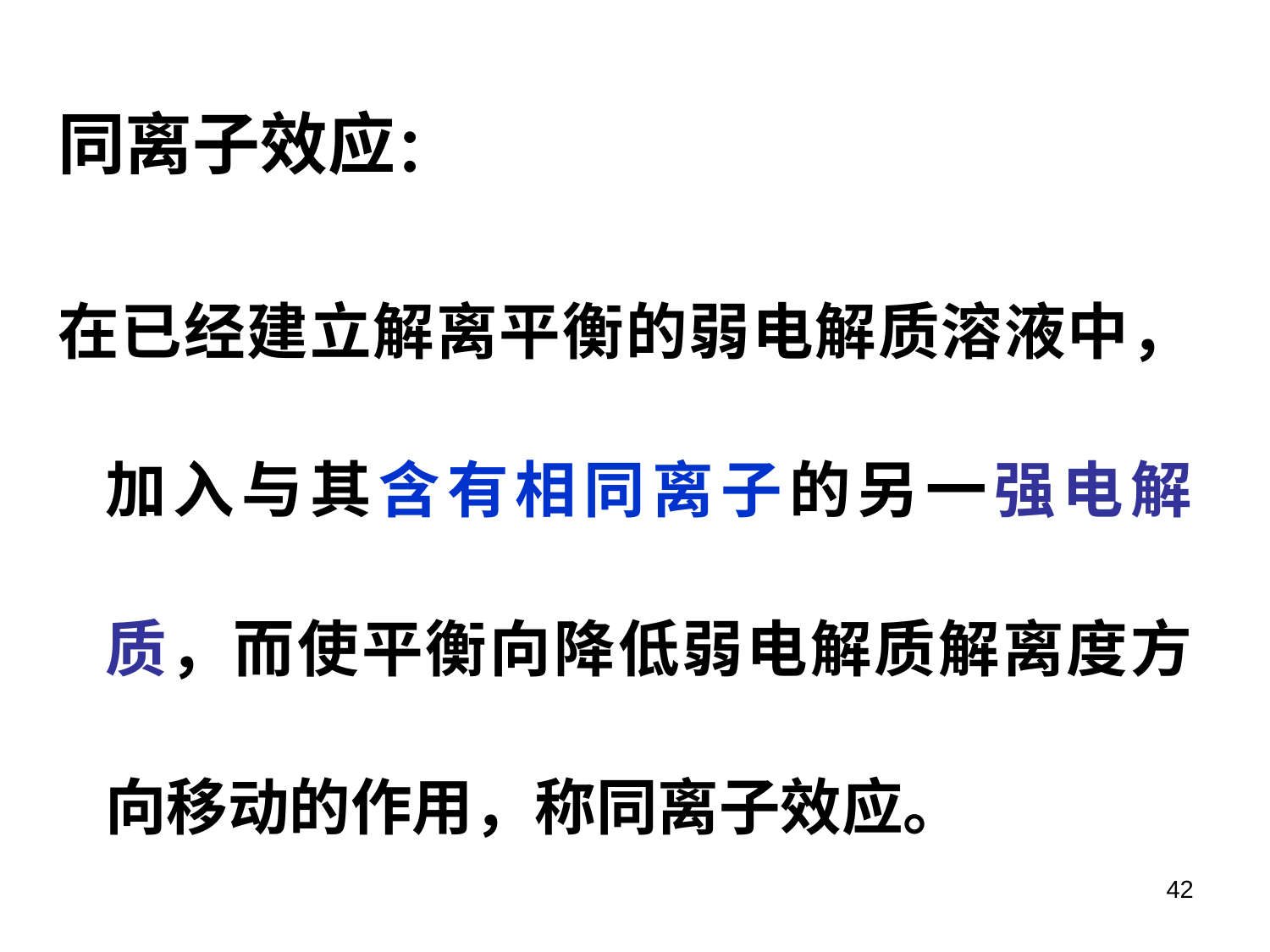

同离子效应：
在已经建立解离平衡的弱电解质溶液中，加入与其含有相同离子的另一强电解质，而使平衡向降低弱电解质解离度方向移动的作用，称同离子效应。
42